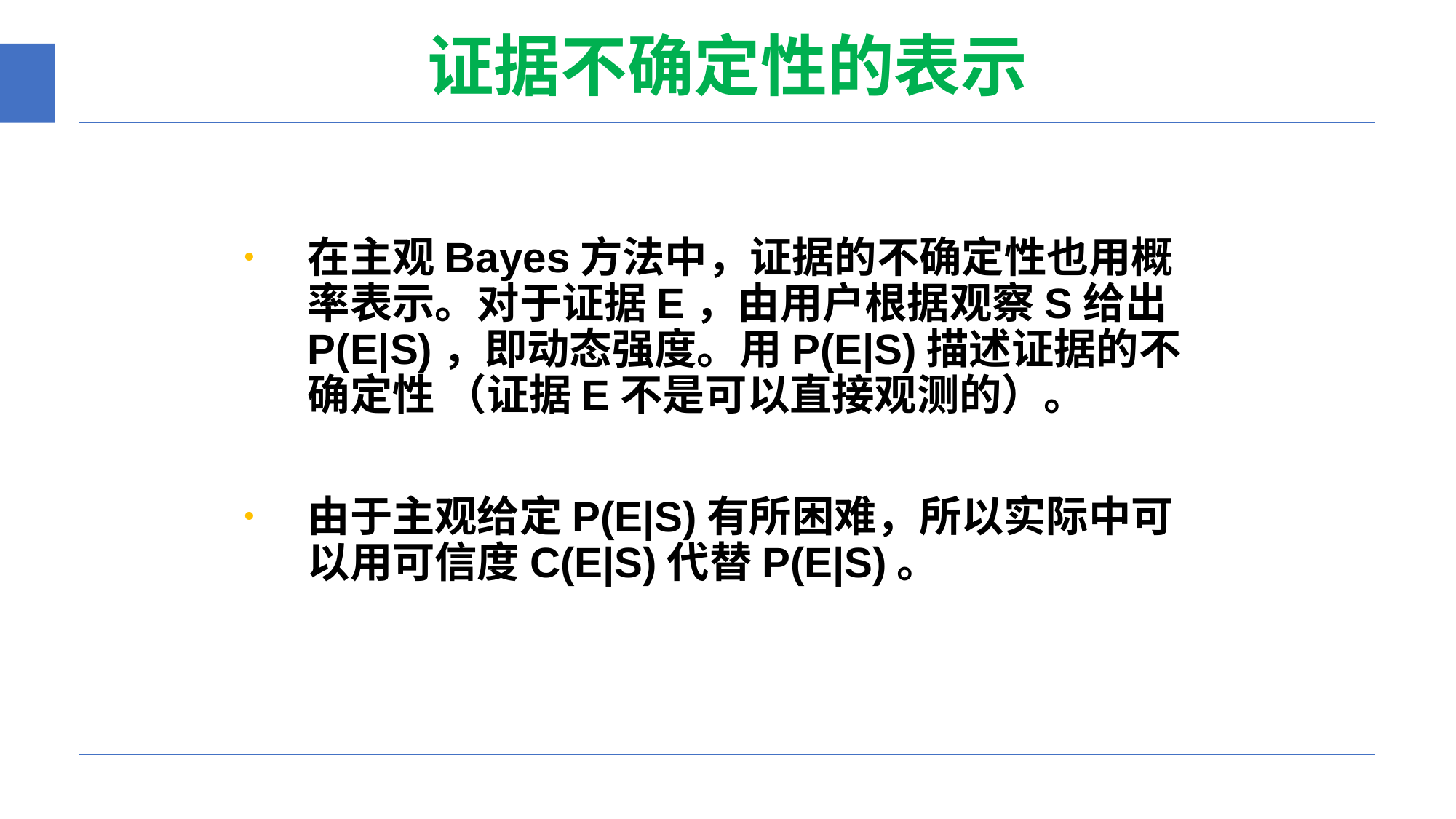

# 证据不确定性的表示
在主观Bayes方法中，证据的不确定性也用概率表示。对于证据E，由用户根据观察S给出P(E|S)，即动态强度。用P(E|S)描述证据的不确定性 （证据E不是可以直接观测的）。

由于主观给定P(E|S)有所困难，所以实际中可以用可信度C(E|S)代替P(E|S)。